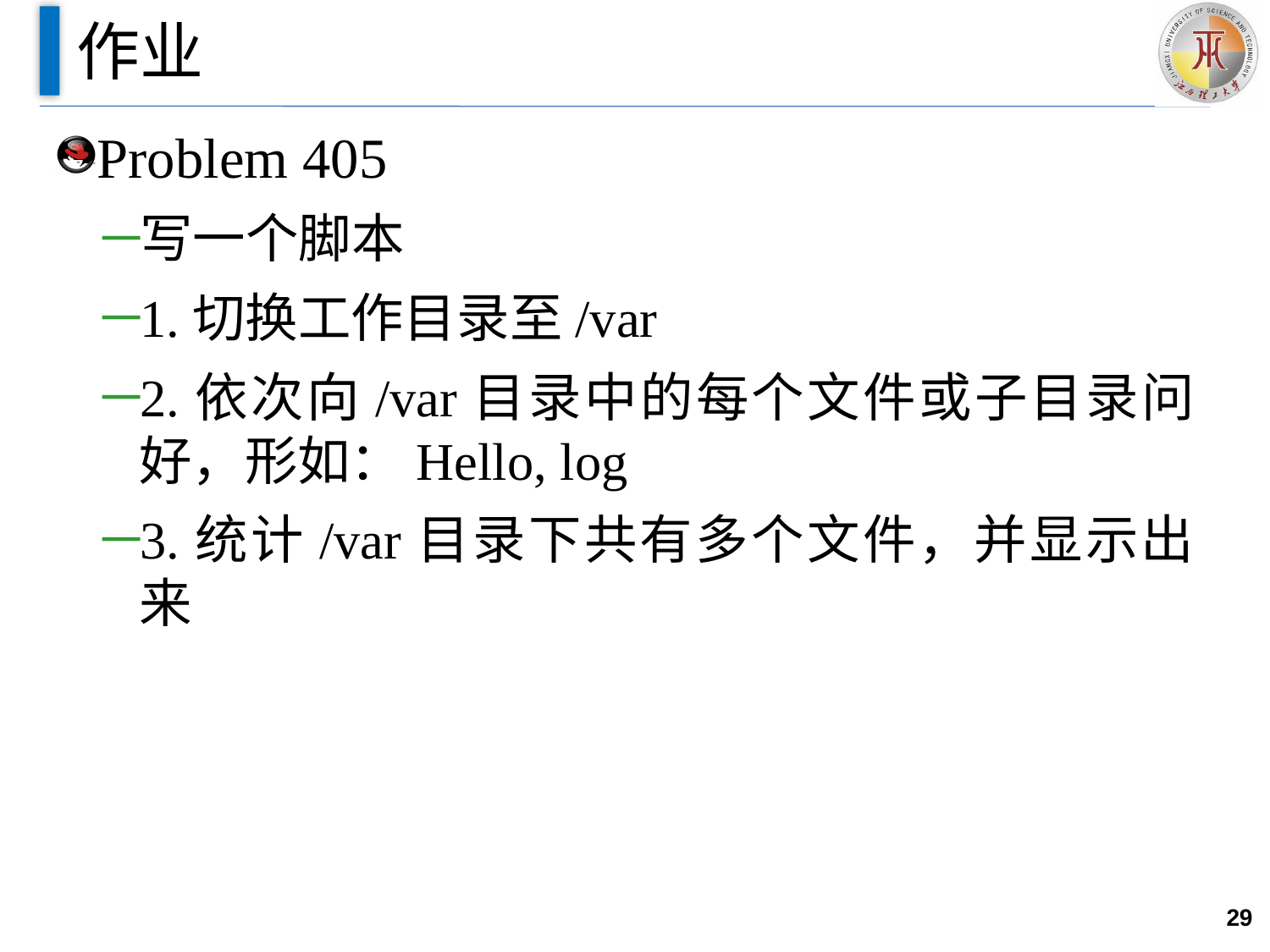

# 作业
Problem 405
写一个脚本
1.切换工作目录至/var
2.依次向/var目录中的每个文件或子目录问好，形如：Hello, log
3.统计/var目录下共有多个文件，并显示出来
29